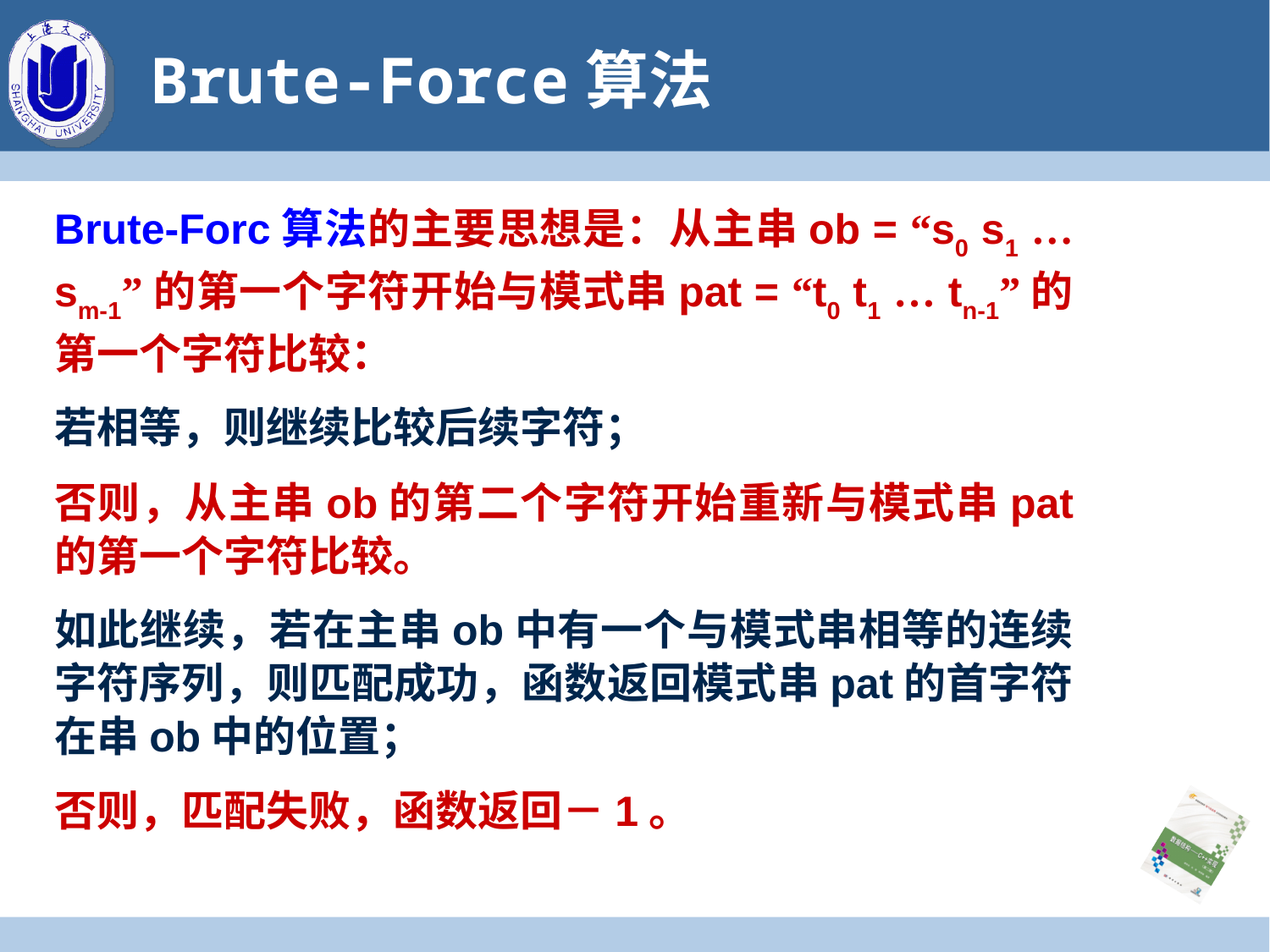

# Brute-Force算法
Brute-Forc算法的主要思想是：从主串ob = “s0 s1 … sm-1”的第一个字符开始与模式串pat = “t0 t1 … tn-1”的第一个字符比较：
若相等，则继续比较后续字符；
否则，从主串ob的第二个字符开始重新与模式串pat 的第一个字符比较。
如此继续，若在主串ob中有一个与模式串相等的连续字符序列，则匹配成功，函数返回模式串pat的首字符在串ob中的位置；
否则，匹配失败，函数返回－1。